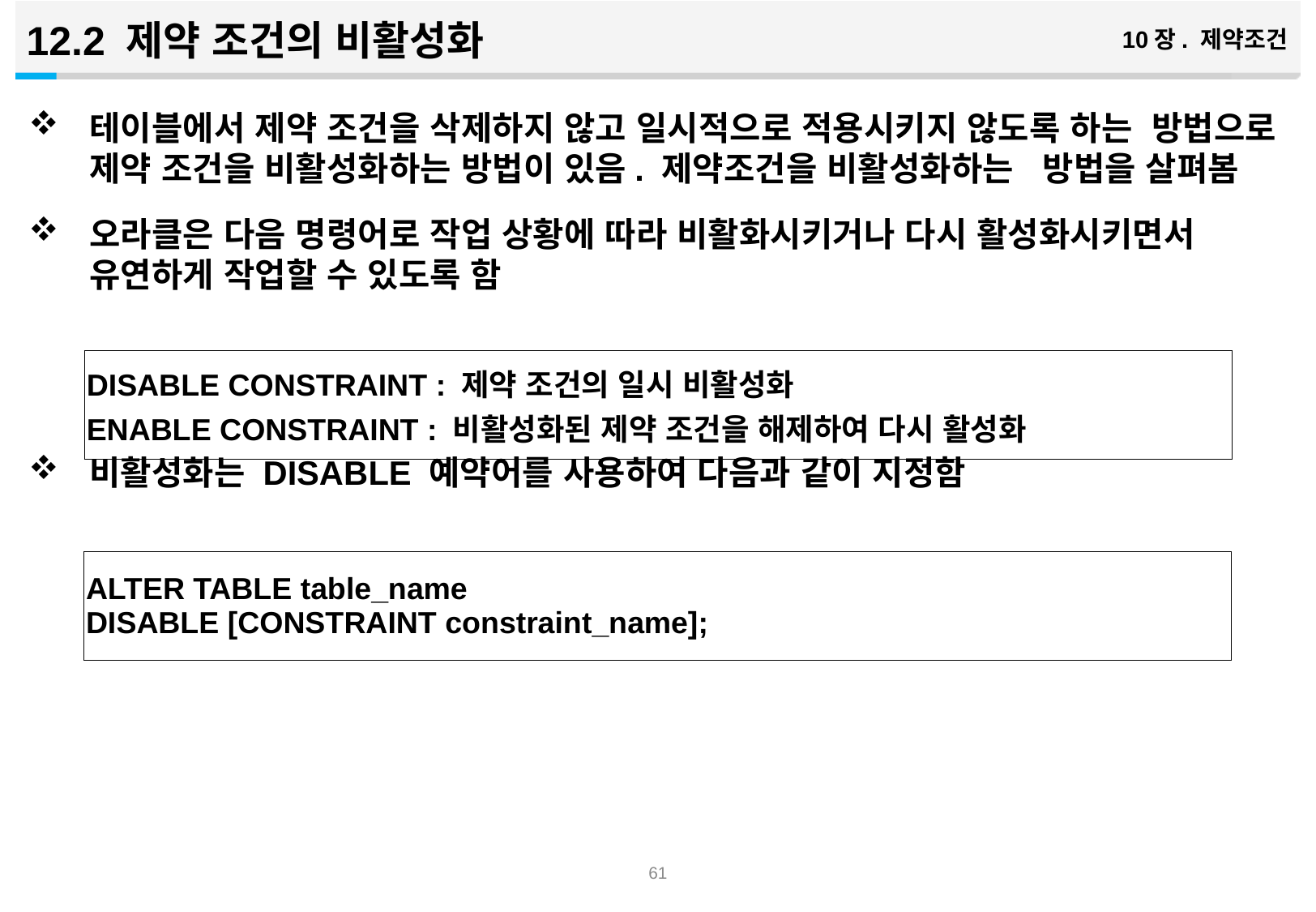

12.2 제약 조건의 비활성화
10장. 제약조건
테이블에서 제약 조건을 삭제하지 않고 일시적으로 적용시키지 않도록 하는  방법으로 제약 조건을 비활성화하는 방법이 있음. 제약조건을 비활성화하는   방법을 살펴봄
오라클은 다음 명령어로 작업 상황에 따라 비활화시키거나 다시 활성화시키면서 유연하게 작업할 수 있도록 함

비활성화는 DISABLE 예약어를 사용하여 다음과 같이 지정함
| DISABLE CONSTRAINT : 제약 조건의 일시 비활성화 ENABLE CONSTRAINT : 비활성화된 제약 조건을 해제하여 다시 활성화 |
| --- |
| ALTER TABLE table\_name DISABLE [CONSTRAINT constraint\_name]; |
| --- |
61